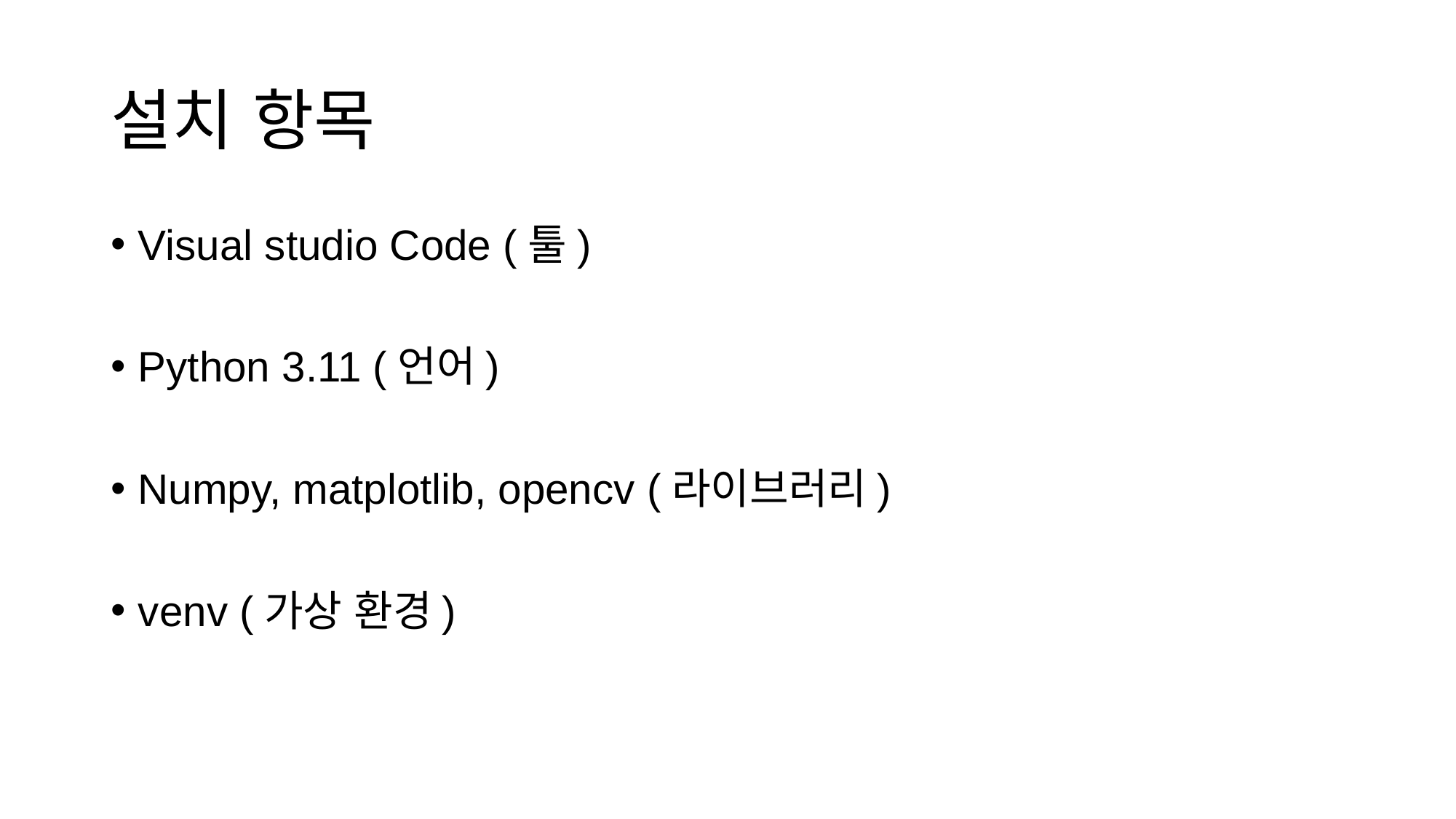

# 설치 항목
Visual studio Code (툴)

Python 3.11 (언어)

Numpy, matplotlib, opencv (라이브러리)

venv (가상 환경)